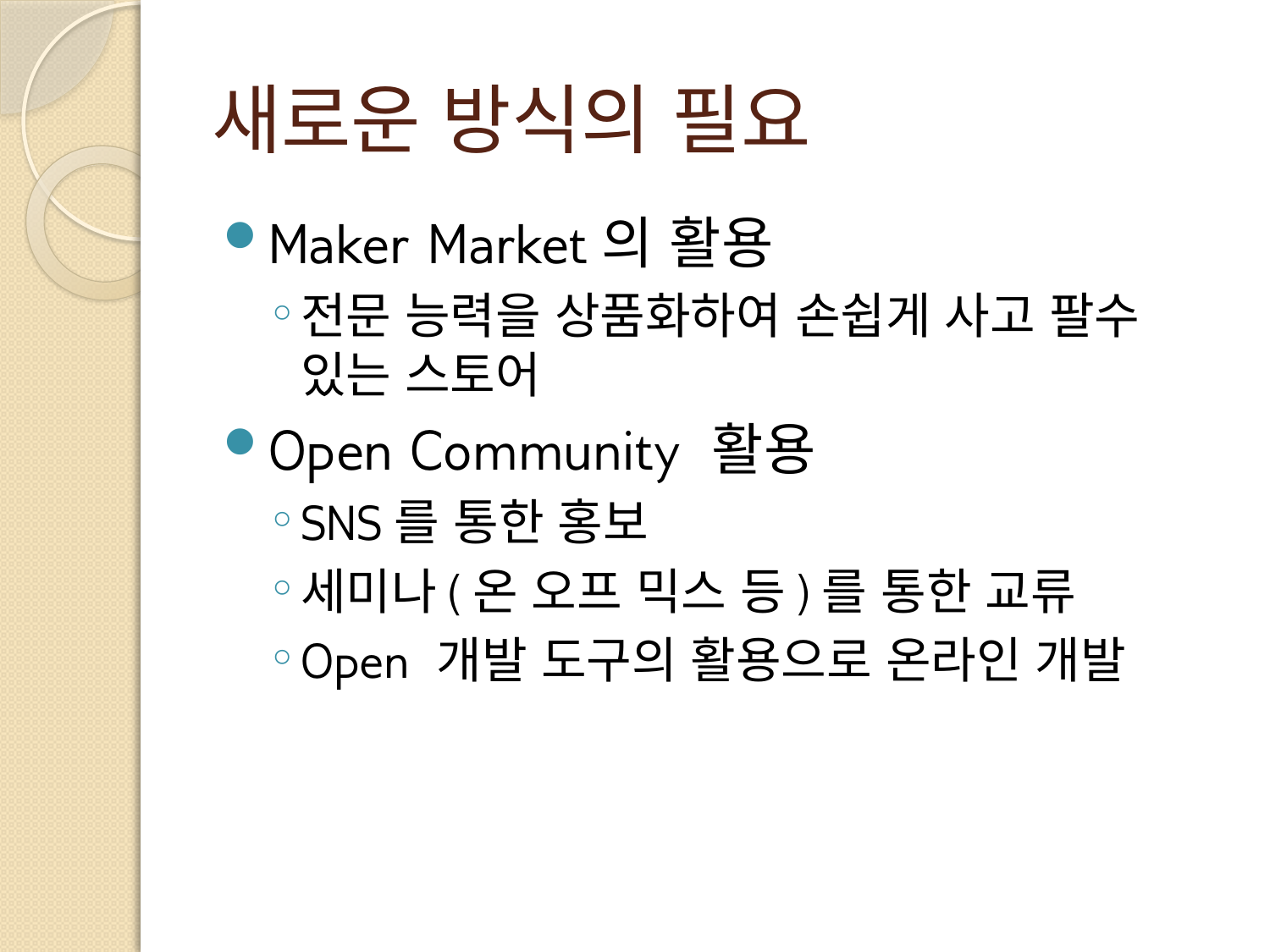

# 새로운 방식의 필요
Maker Market의 활용
전문 능력을 상품화하여 손쉽게 사고 팔수 있는 스토어
Open Community 활용
SNS를 통한 홍보
세미나(온 오프 믹스 등)를 통한 교류
Open 개발 도구의 활용으로 온라인 개발